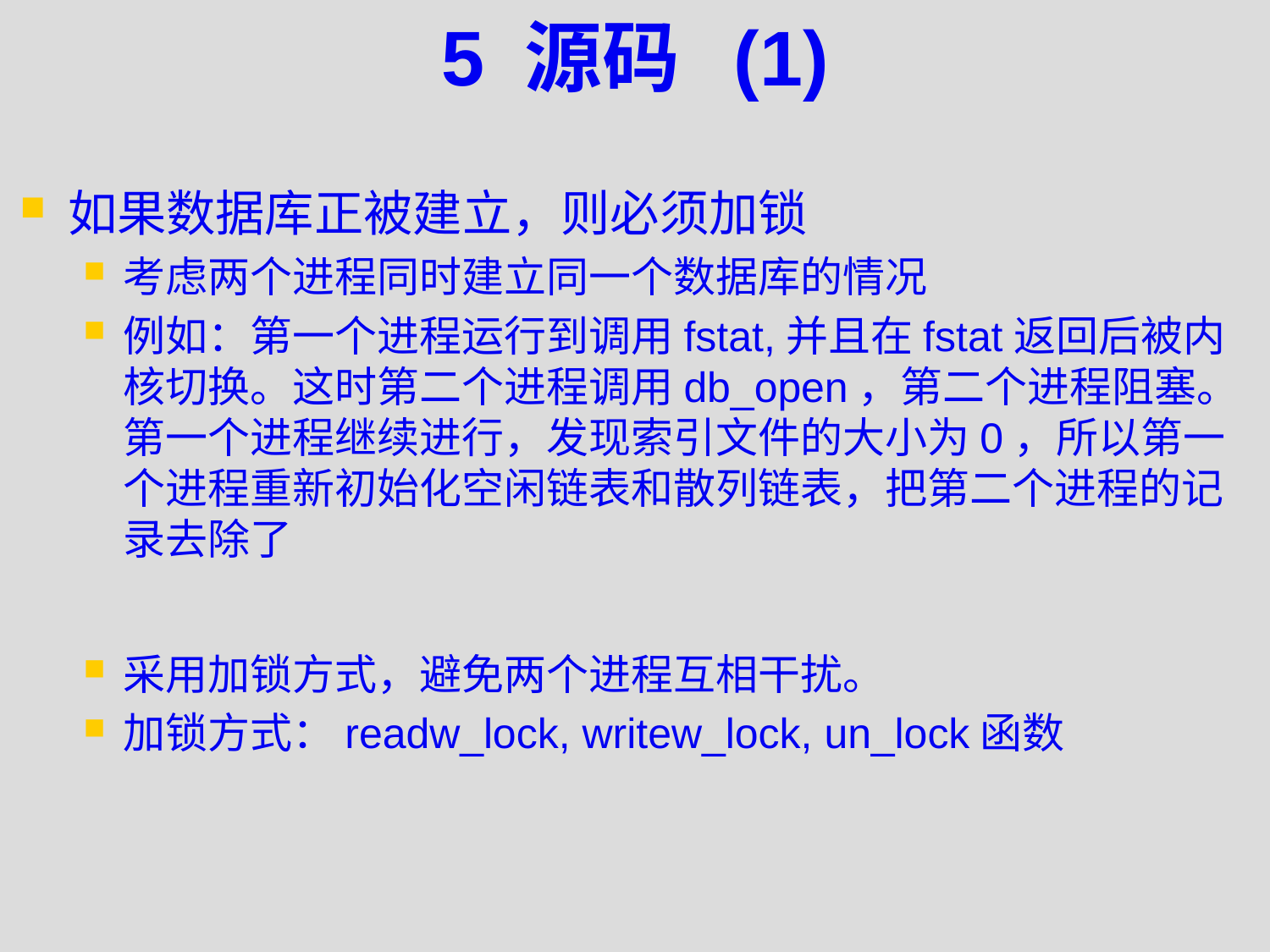

# 5 源码  (1)
如果数据库正被建立，则必须加锁
考虑两个进程同时建立同一个数据库的情况
例如：第一个进程运行到调用fstat,并且在fstat返回后被内核切换。这时第二个进程调用db_open，第二个进程阻塞。第一个进程继续进行，发现索引文件的大小为0，所以第一个进程重新初始化空闲链表和散列链表，把第二个进程的记录去除了

采用加锁方式，避免两个进程互相干扰。
加锁方式：readw_lock, writew_lock, un_lock函数